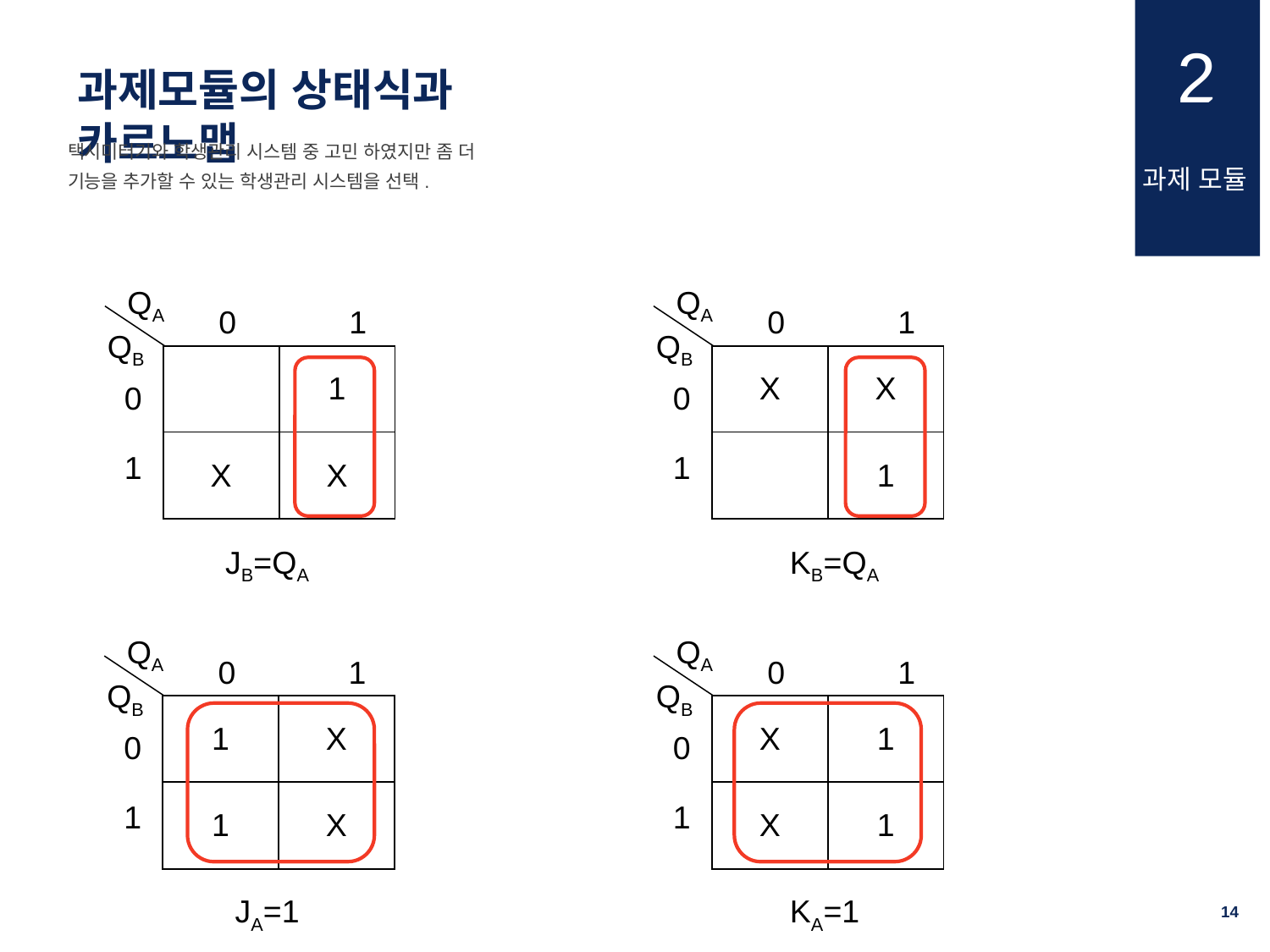

2

과제모듈의 상태식과 카르노맵
택시미터기와 학생관리 시스템 중 고민 하였지만 좀 더
기능을 추가할 수 있는 학생관리 시스템을 선택.
과제 모듈
QA
QA
0
1
0
1
QB
QB
|  | 1 |
| --- | --- |
| X | X |
| X | X |
| --- | --- |
|  | 1 |

0
0
1
1
JB=QA
KB=QA
QA
QA
0
1
0
1
QB
QB
| 1 | X |
| --- | --- |
| 1 | X |
| X | 1 |
| --- | --- |
| X | 1 |

0
0
1
1
JA=1
KA=1
14